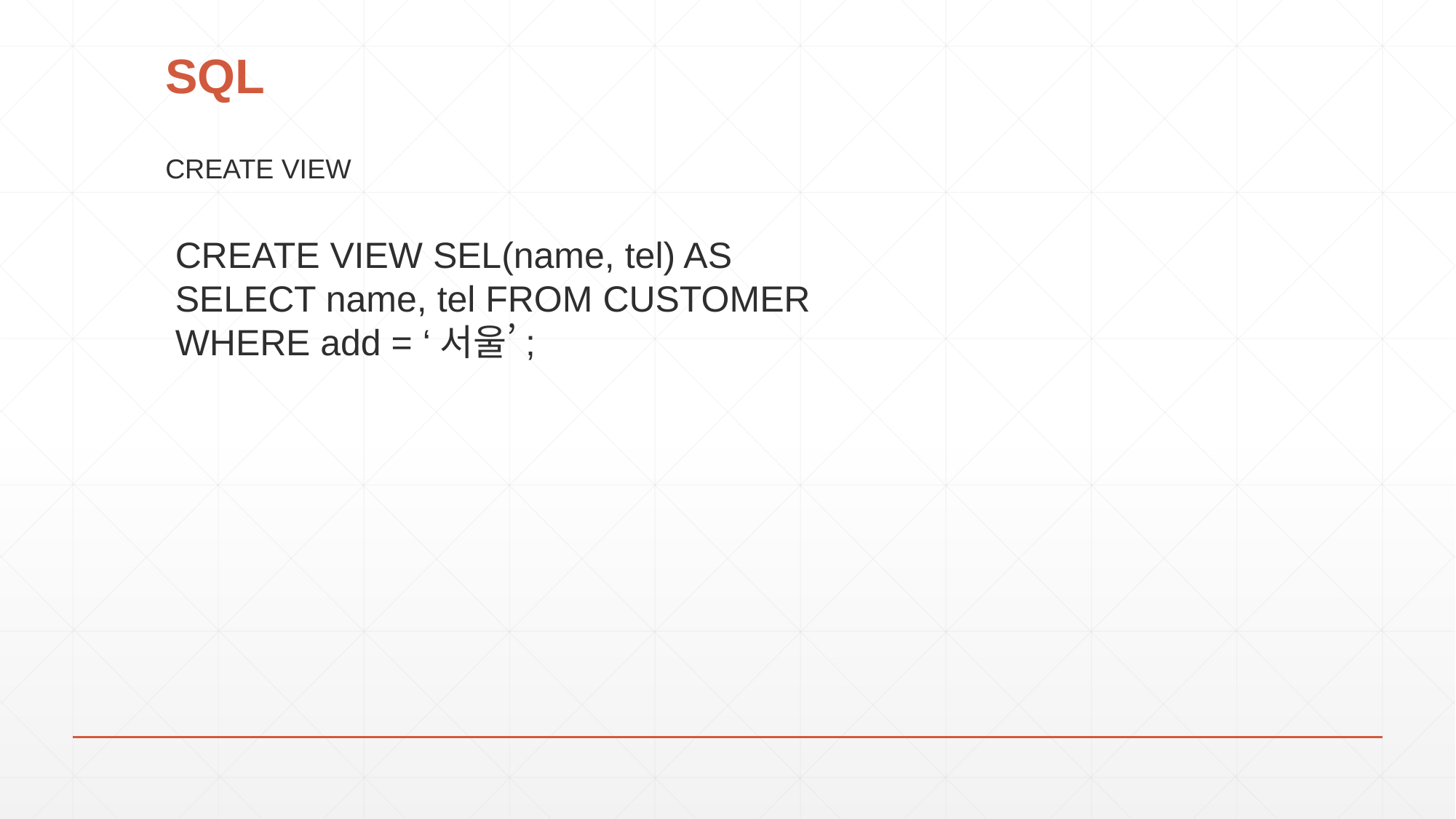

# SQL
CREATE VIEW
CREATE VIEW SEL(name, tel) AS
SELECT name, tel FROM CUSTOMER
WHERE add = ‘서울’;